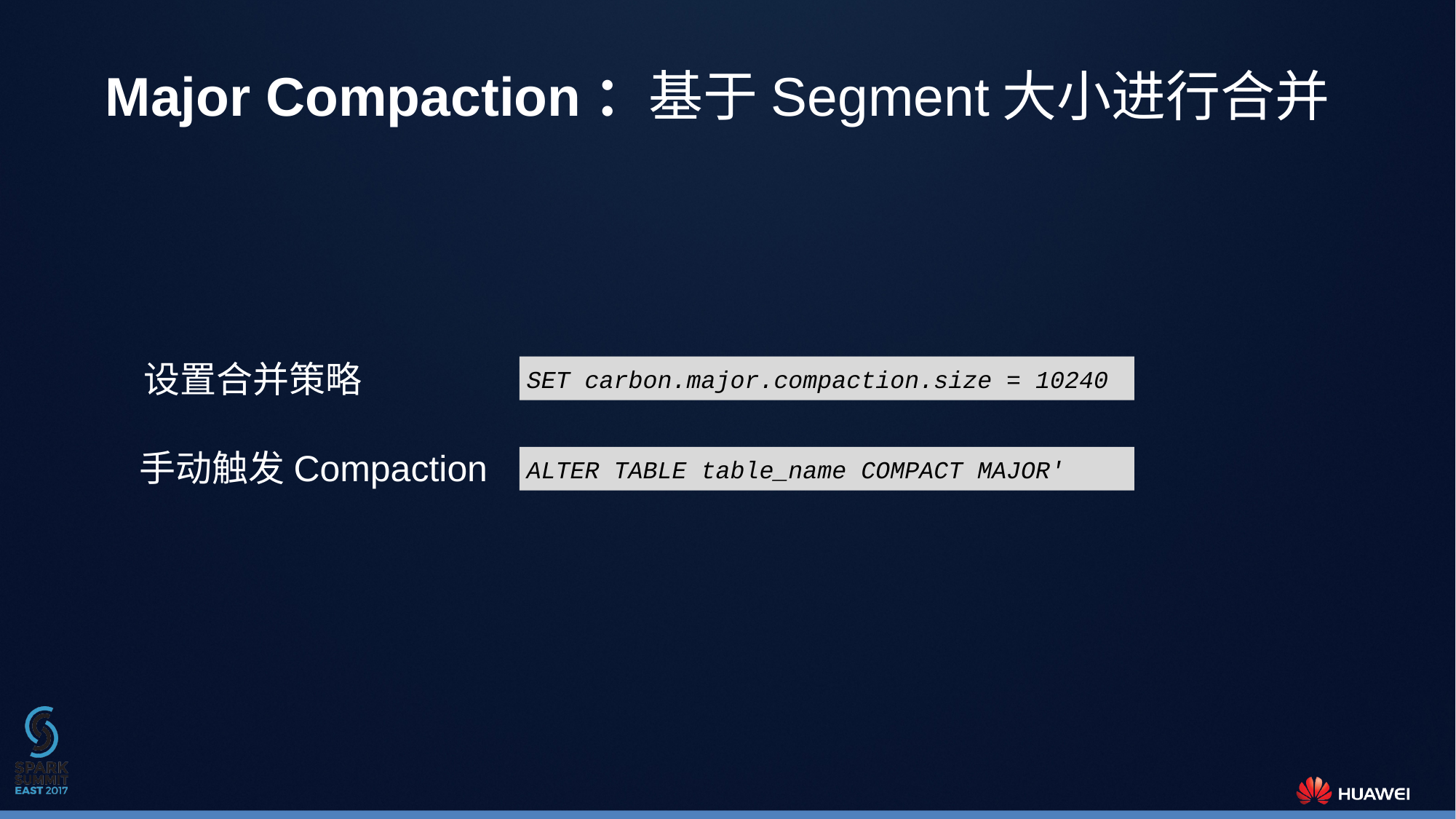

Major Compaction：基于Segment大小进行合并
设置合并策略
SET carbon.major.compaction.size = 10240
手动触发Compaction
ALTER TABLE table_name COMPACT MAJOR'